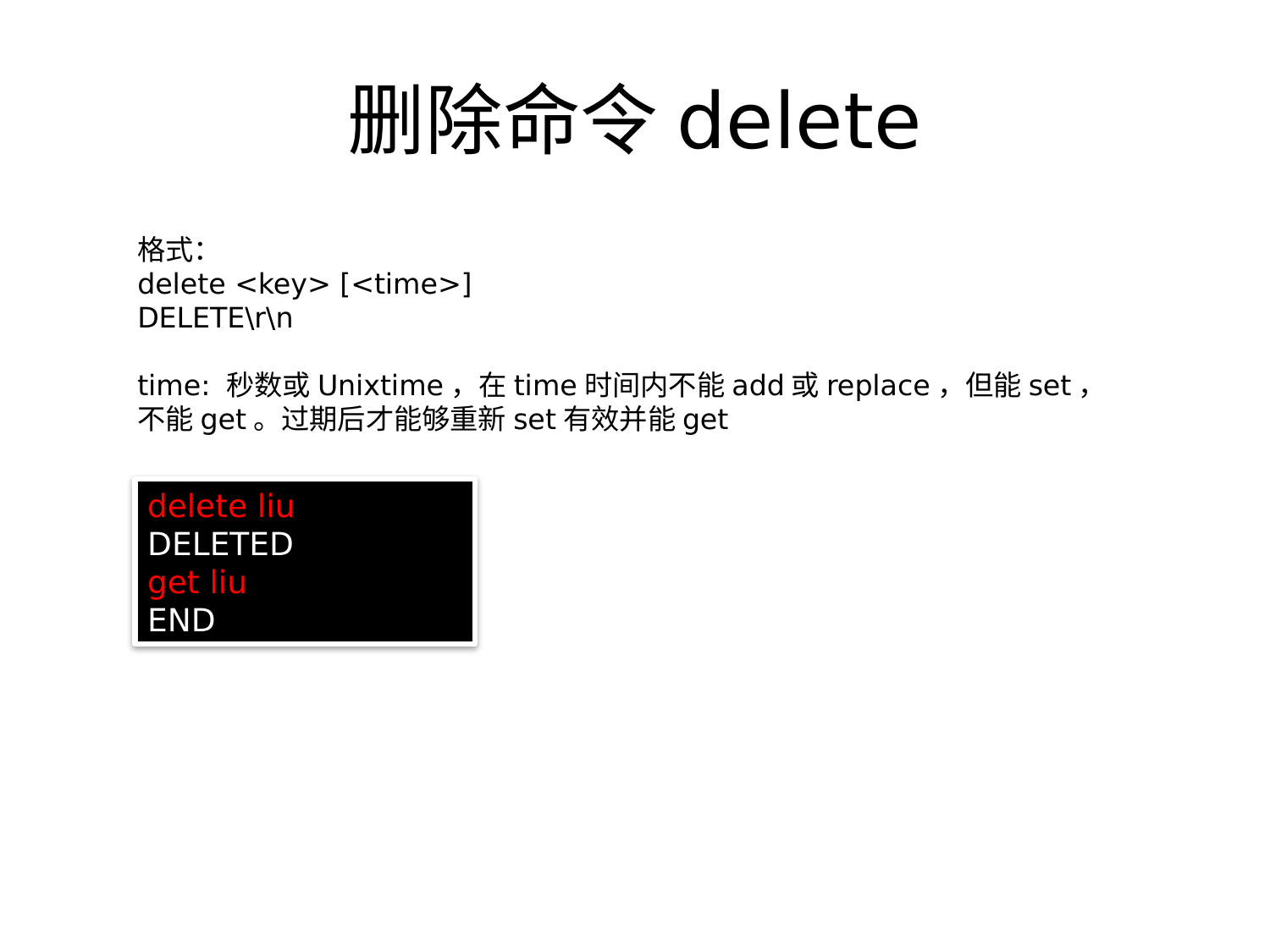

# 删除命令delete
格式：
delete <key> [<time>]
DELETE\r\n

time: 秒数或Unixtime，在time时间内不能add或replace，但能set，不能get。过期后才能够重新set有效并能get
delete liu
DELETED
get liu
END